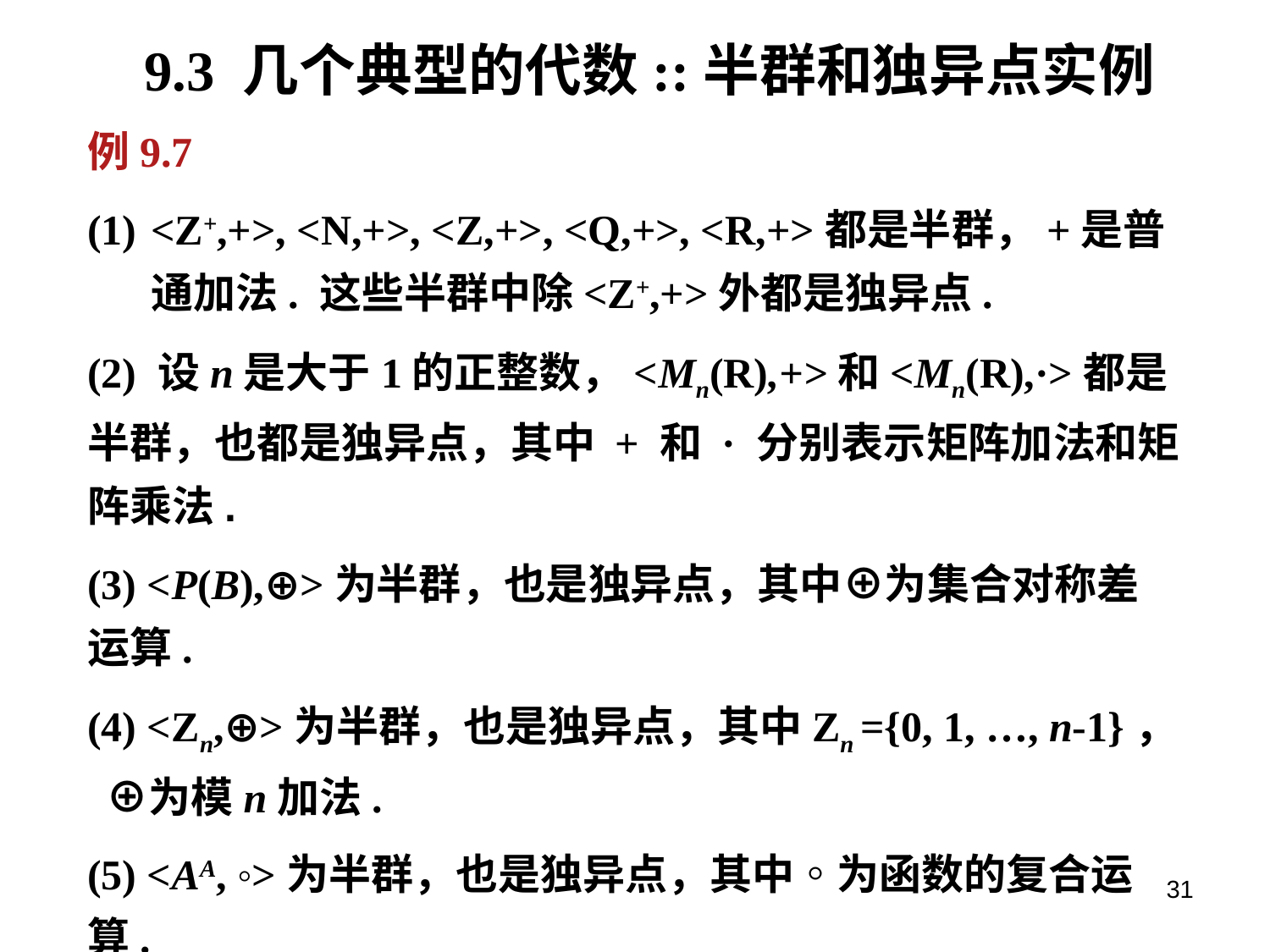

# 9.3 几个典型的代数::半群和独异点实例
例9.7
<Z+,+>, <N,+>, <Z,+>, <Q,+>, <R,+>都是半群，+是普通加法. 这些半群中除<Z+,+>外都是独异点.
(2) 设n是大于1的正整数，<Mn(R),+>和<Mn(R),·>都是半群，也都是独异点，其中 + 和 · 分别表示矩阵加法和矩阵乘法.
(3) <P(B),⊕>为半群，也是独异点，其中⊕为集合对称差      运算.
(4) <Zn,⊕>为半群，也是独异点，其中Zn ={0, 1, …, n-1}，    ⊕为模n加法.
(5) <AA, ◦>为半群，也是独异点，其中◦为函数的复合运算.
31